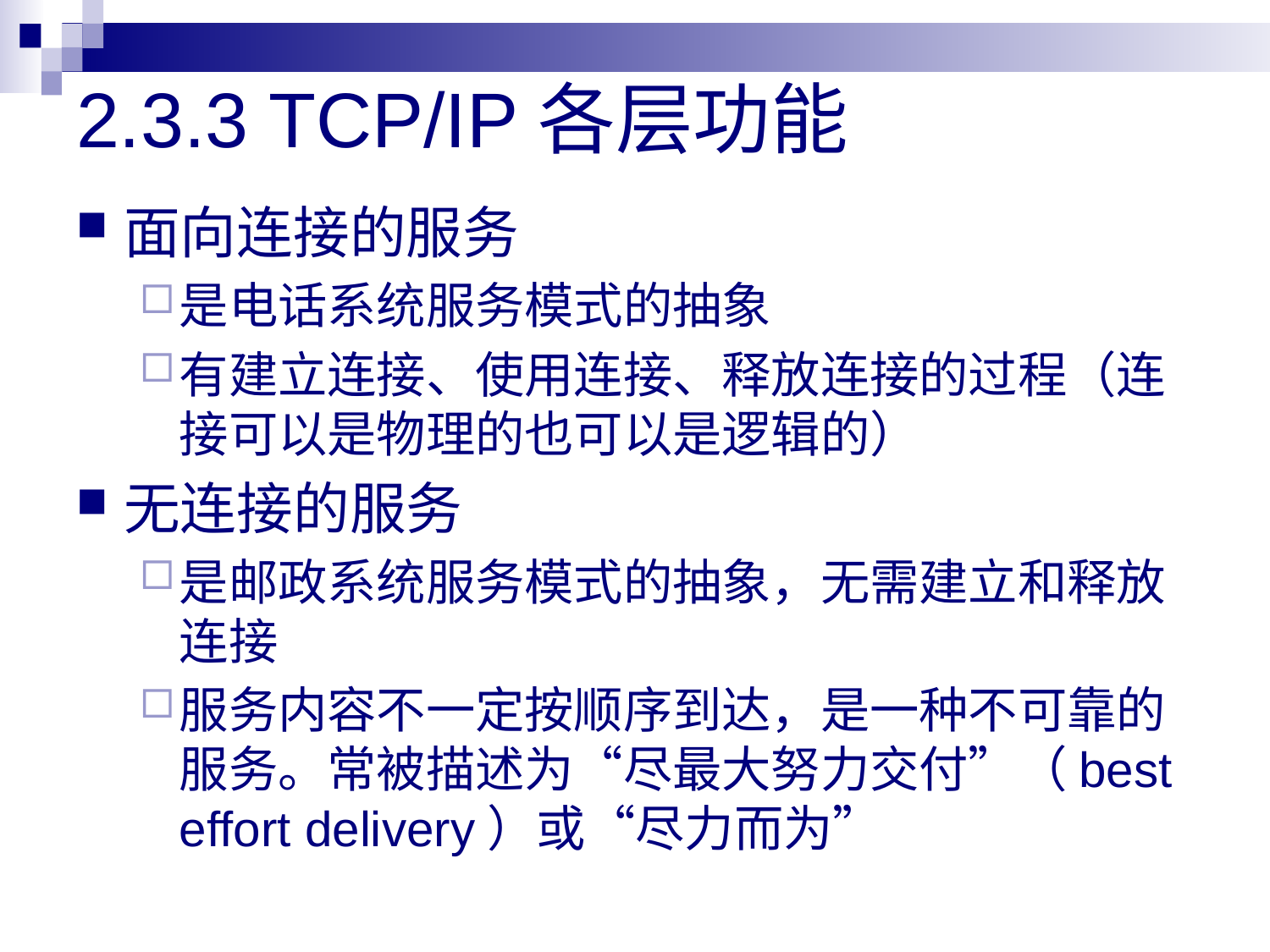

# 2.3.3 TCP/IP各层功能
面向连接的服务
是电话系统服务模式的抽象
有建立连接、使用连接、释放连接的过程（连接可以是物理的也可以是逻辑的）
无连接的服务
是邮政系统服务模式的抽象，无需建立和释放连接
服务内容不一定按顺序到达，是一种不可靠的服务。常被描述为“尽最大努力交付”（best effort delivery）或“尽力而为”